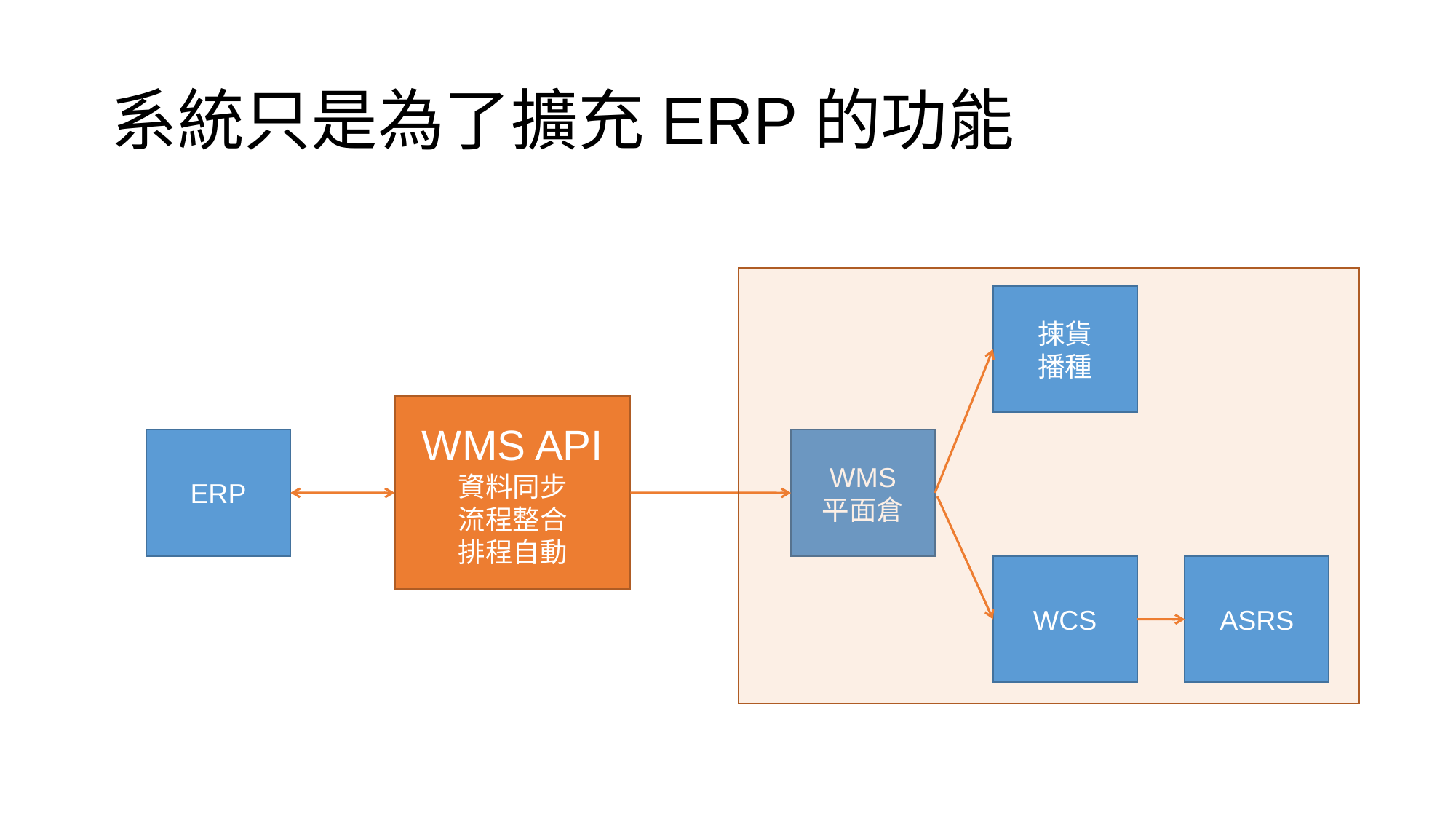

# 系統只是為了擴充ERP的功能

揀貨
播種
WMS API
資料同步
流程整合
排程自動
ERP
WMS
平面倉
WCS
ASRS